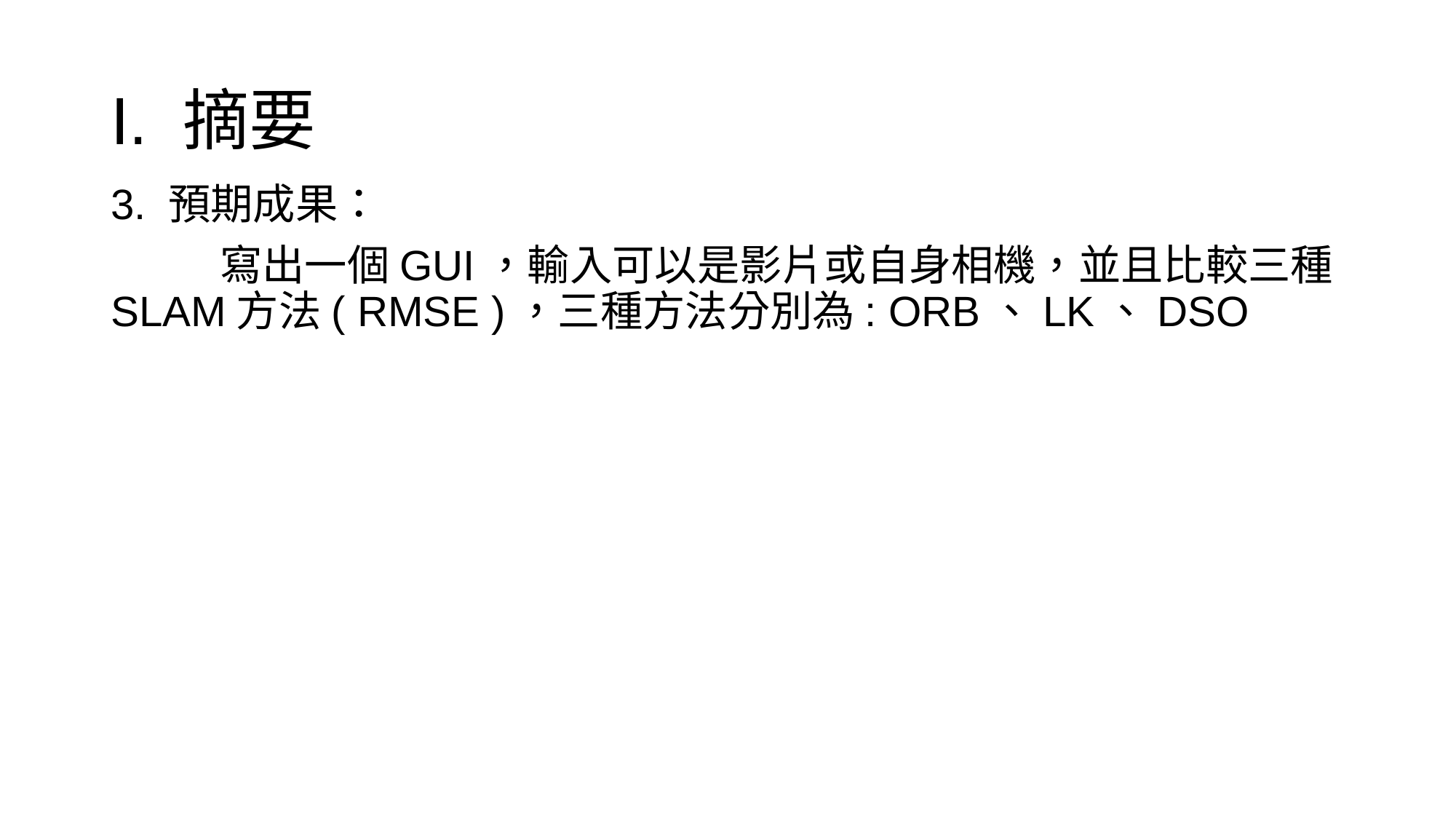

# I. 摘要
3. 預期成果：
	寫出一個GUI，輸入可以是影片或自身相機，並且比較三種SLAM方法( RMSE )，三種方法分別為: ORB、LK、DSO